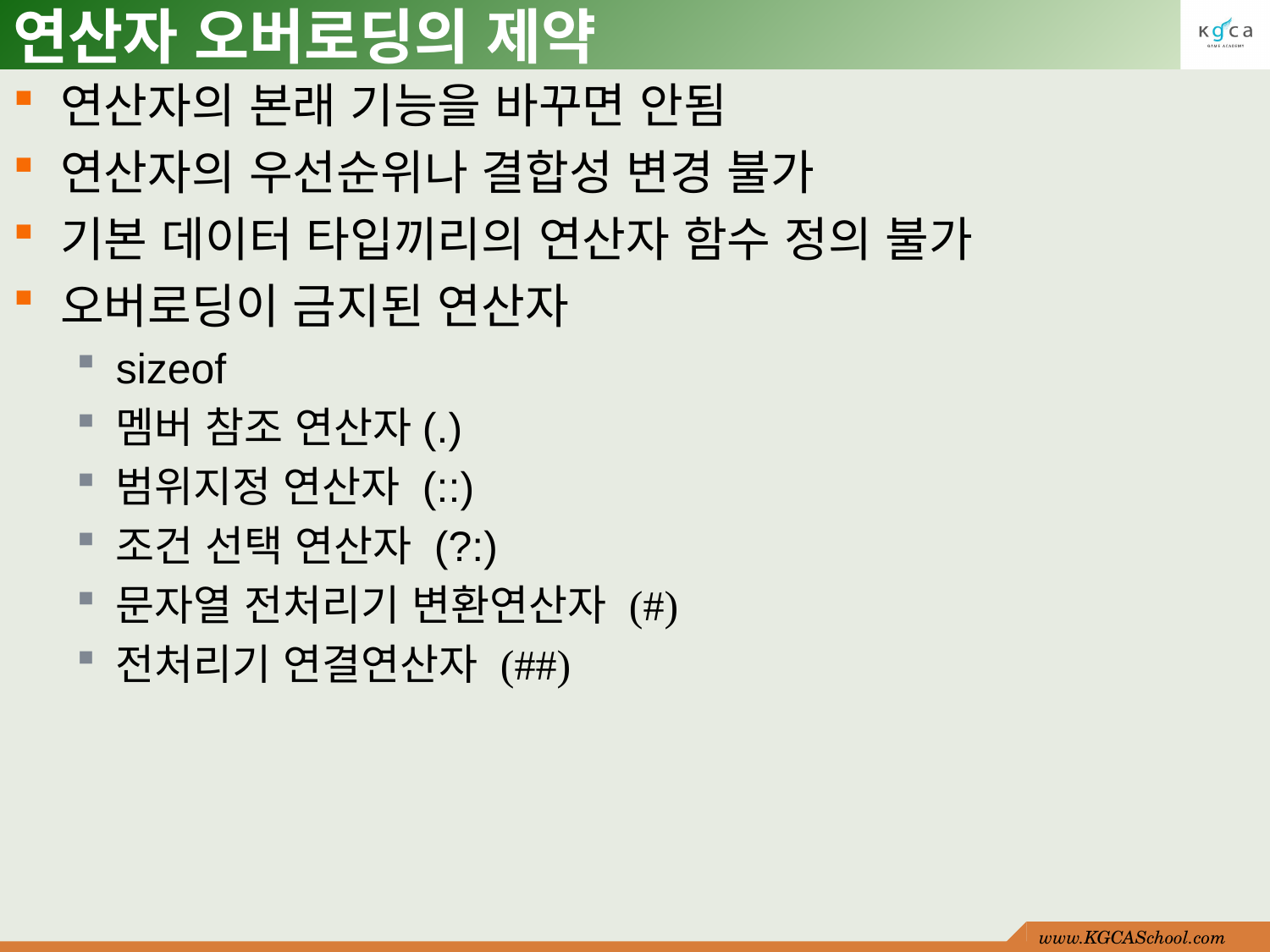

# 연산자 오버로딩의 제약
연산자의 본래 기능을 바꾸면 안됨
연산자의 우선순위나 결합성 변경 불가
기본 데이터 타입끼리의 연산자 함수 정의 불가
오버로딩이 금지된 연산자
sizeof
멤버 참조 연산자(.)
범위지정 연산자 (::)
조건 선택 연산자 (?:)
문자열 전처리기 변환연산자 (#)
전처리기 연결연산자 (##)